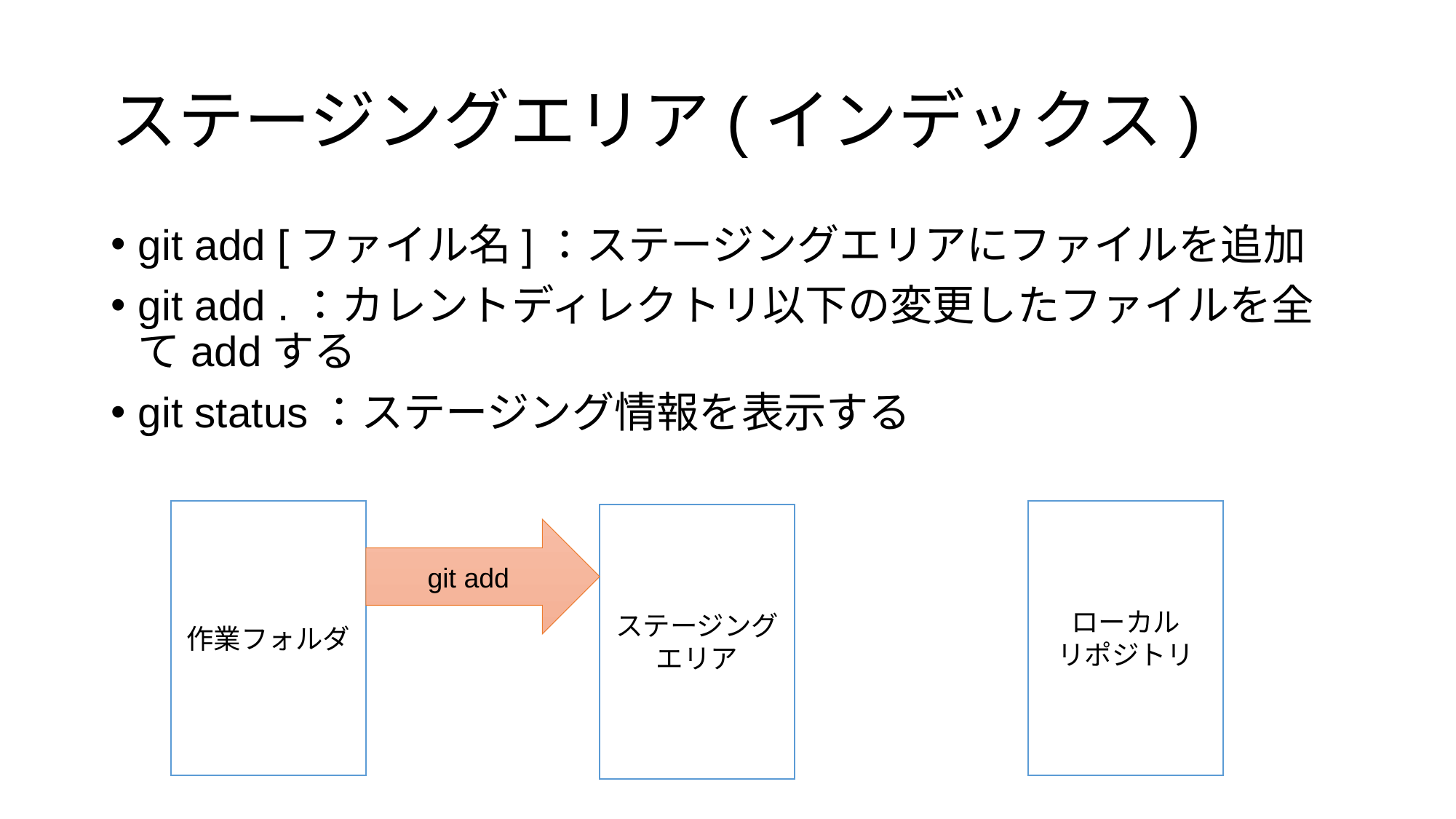

# ステージングエリア(インデックス)
git add [ファイル名]：ステージングエリアにファイルを追加
git add .：カレントディレクトリ以下の変更したファイルを全てaddする
git status：ステージング情報を表示する

作業フォルダ
ローカル
リポジトリ
ステージングエリア
git add